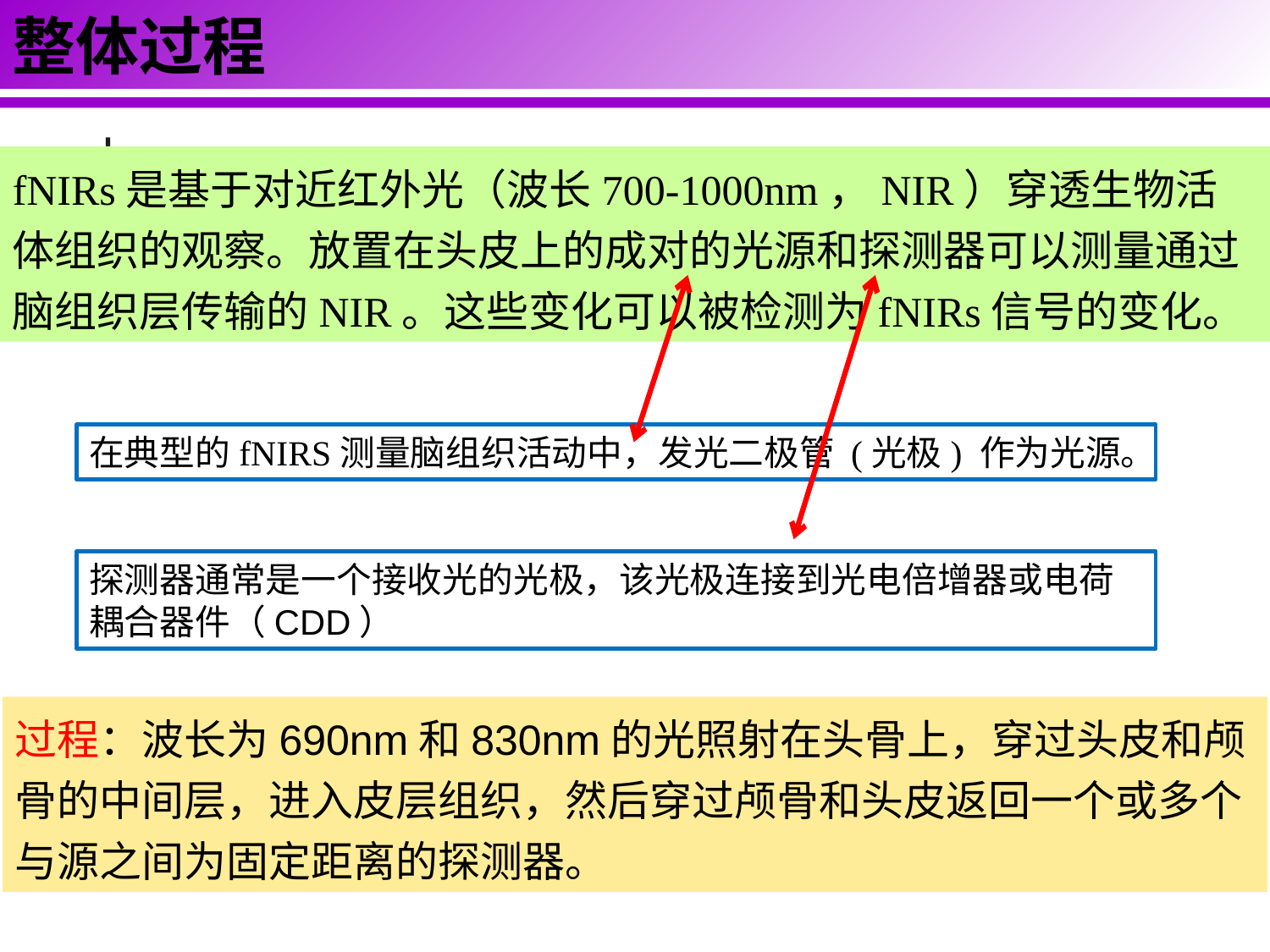

整体过程

fNIRs是基于对近红外光（波长700-1000nm，NIR）穿透生物活体组织的观察。放置在头皮上的成对的光源和探测器可以测量通过脑组织层传输的NIR。这些变化可以被检测为fNIRs信号的变化。
在典型的fNIRS测量脑组织活动中，发光二极管 (光极) 作为光源。
探测器通常是一个接收光的光极，该光极连接到光电倍增器或电荷耦合器件（CDD）
过程：波长为690nm和830nm的光照射在头骨上，穿过头皮和颅骨的中间层，进入皮层组织，然后穿过颅骨和头皮返回一个或多个与源之间为固定距离的探测器。